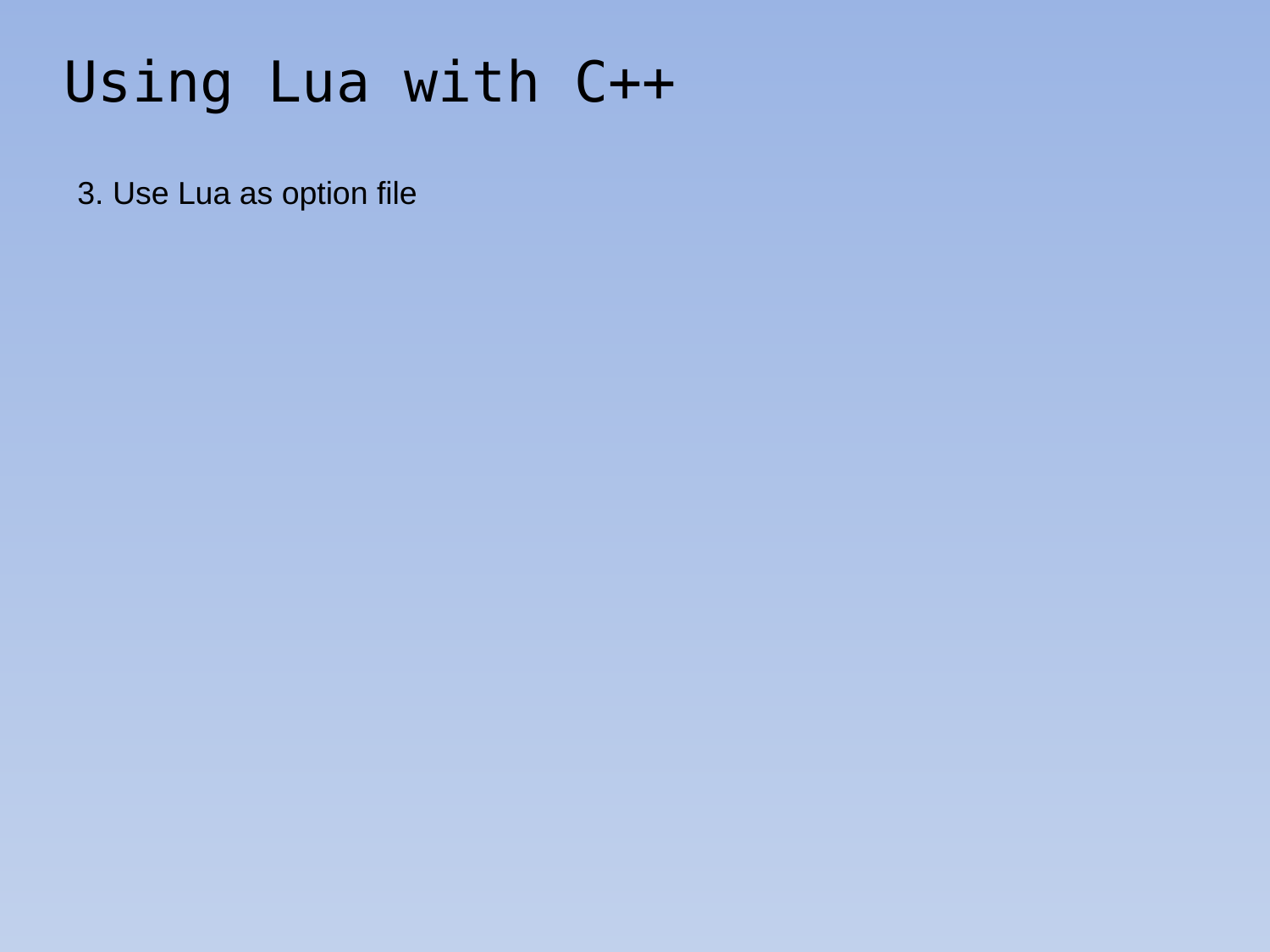

Using Lua with C++
3. Use Lua as option file
点击添加文本
点击添加文本
点击添加文本
点击添加文本